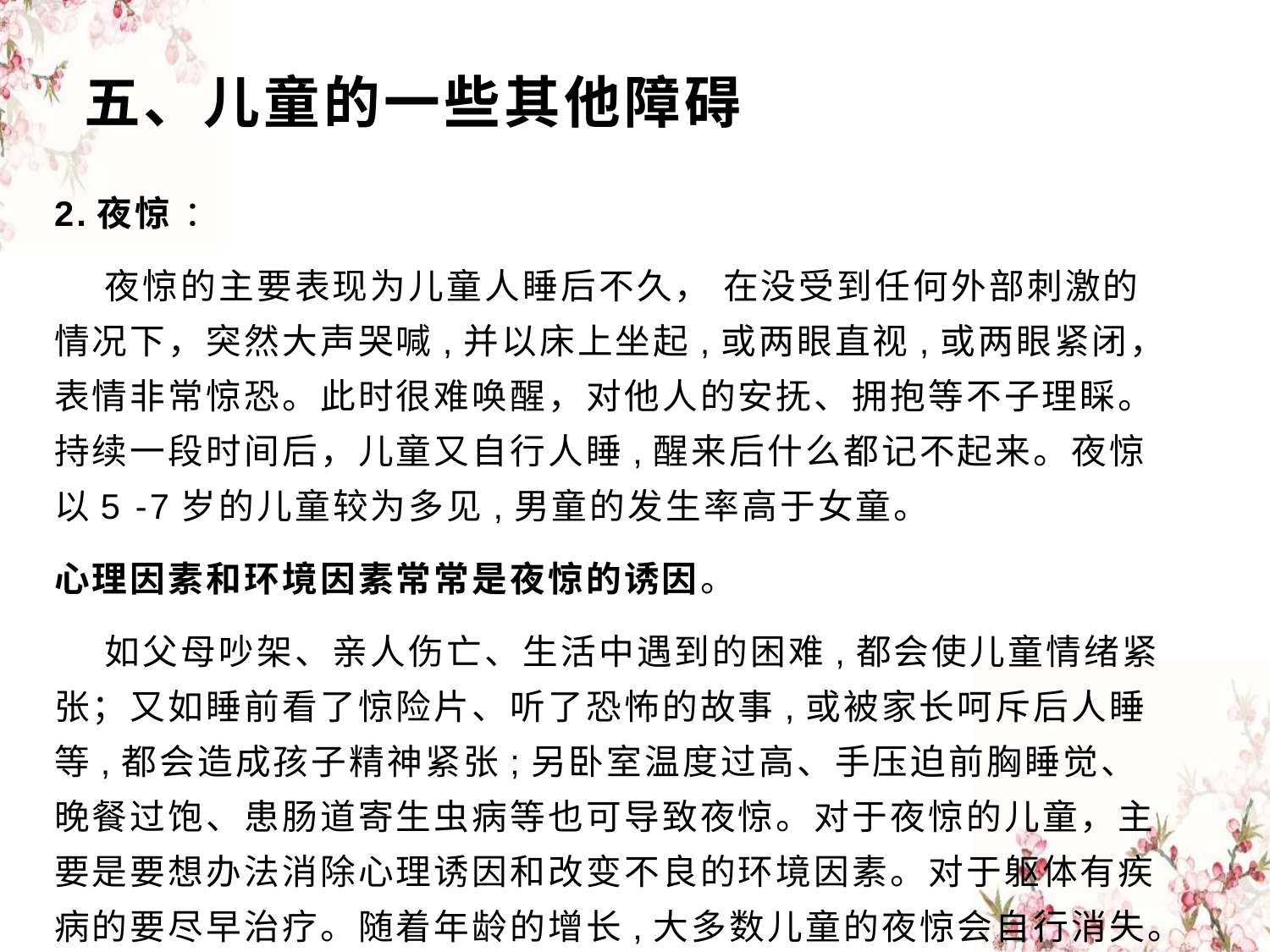

# 五、儿童的一些其他障碍
2.夜惊 ：
    夜惊的主要表现为儿童人睡后不久， 在没受到任何外部刺激的情况下，突然大声哭喊,并以床上坐起,或两眼直视,或两眼紧闭，表情非常惊恐。此时很难唤醒，对他人的安抚、拥抱等不子理睬。持续一段时间后，儿童又自行人睡,醒来后什么都记不起来。夜惊以5 -7岁的儿童较为多见,男童的发生率高于女童。
心理因素和环境因素常常是夜惊的诱因。
    如父母吵架、亲人伤亡、生活中遇到的困难,都会使儿童情绪紧张；又如睡前看了惊险片、听了恐怖的故事,或被家长呵斥后人睡等,都会造成孩子精神紧张;另卧室温度过高、手压迫前胸睡觉、晚餐过饱、患肠道寄生虫病等也可导致夜惊。对于夜惊的儿童，主要是要想办法消除心理诱因和改变不良的环境因素。对于躯体有疾病的要尽早治疗。随着年龄的增长,大多数儿童的夜惊会自行消失。